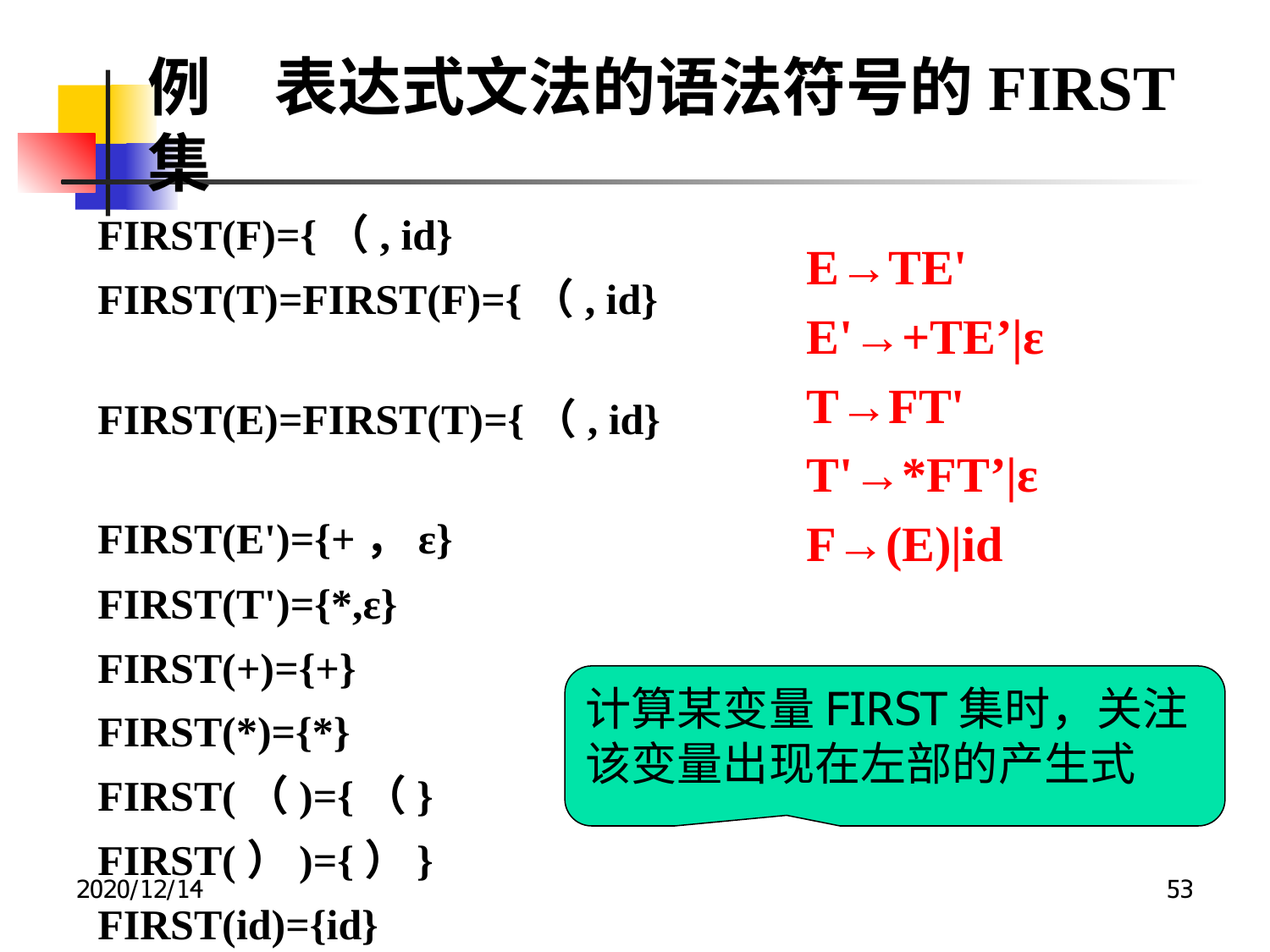

例 	表达式文法的语法符号的FIRST 集
FIRST(F)={（, id}
FIRST(T)=FIRST(F)={（, id}
FIRST(E)=FIRST(T)={（, id}
FIRST(E')={+，ε}
FIRST(T')={*,ε}
FIRST(+)={+}
FIRST(*)={*}
FIRST(（)={（}
FIRST(）)={）}
FIRST(id)={id}
E→TE'
E'→+TE’|ε
T→FT'
T'→*FT’|ε
F→(E)|id
计算某变量FIRST集时，关注该变量出现在左部的产生式
2020/12/14
53